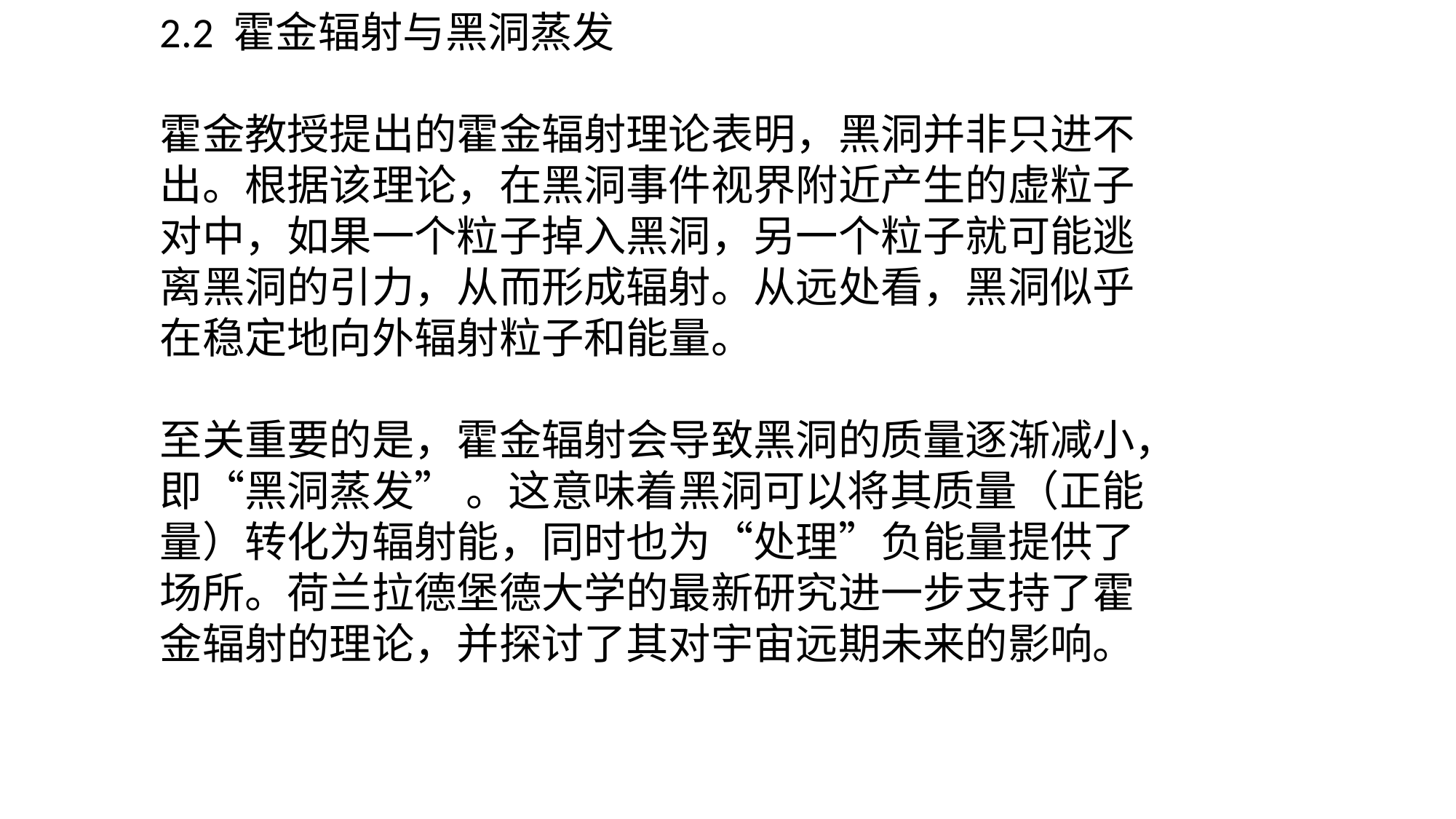

2.2 霍金辐射与黑洞蒸发

霍金教授提出的霍金辐射理论表明，黑洞并非只进不出。根据该理论，在黑洞事件视界附近产生的虚粒子对中，如果一个粒子掉入黑洞，另一个粒子就可能逃离黑洞的引力，从而形成辐射。从远处看，黑洞似乎在稳定地向外辐射粒子和能量。

至关重要的是，霍金辐射会导致黑洞的质量逐渐减小，即“黑洞蒸发” 。这意味着黑洞可以将其质量（正能量）转化为辐射能，同时也为“处理”负能量提供了场所。荷兰拉德堡德大学的最新研究进一步支持了霍金辐射的理论，并探讨了其对宇宙远期未来的影响。